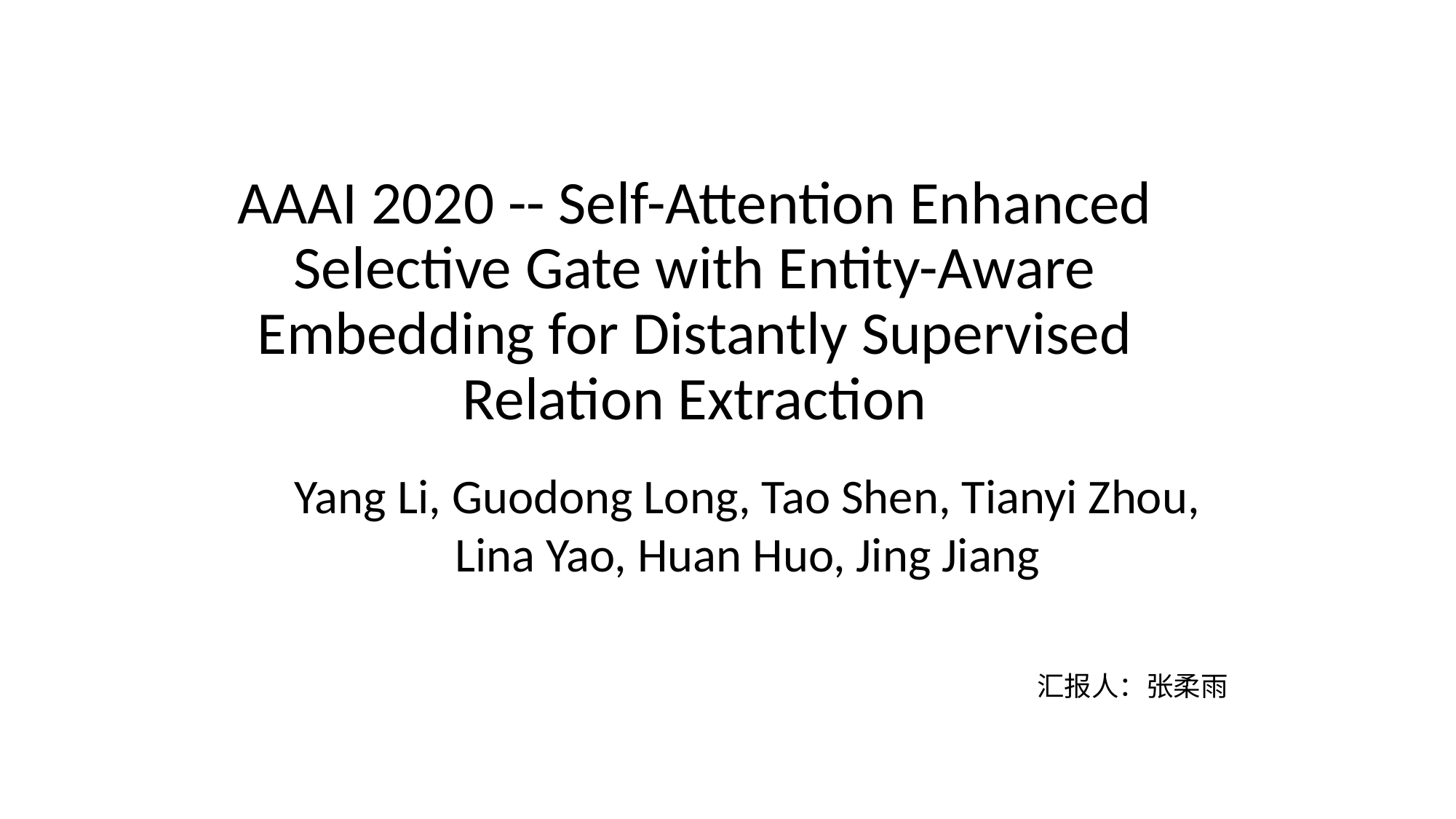

# AAAI 2020 -- Self-Attention Enhanced Selective Gate with Entity-Aware Embedding for Distantly Supervised Relation Extraction
Yang Li, Guodong Long, Tao Shen, Tianyi Zhou, Lina Yao, Huan Huo, Jing Jiang
汇报人：张柔雨